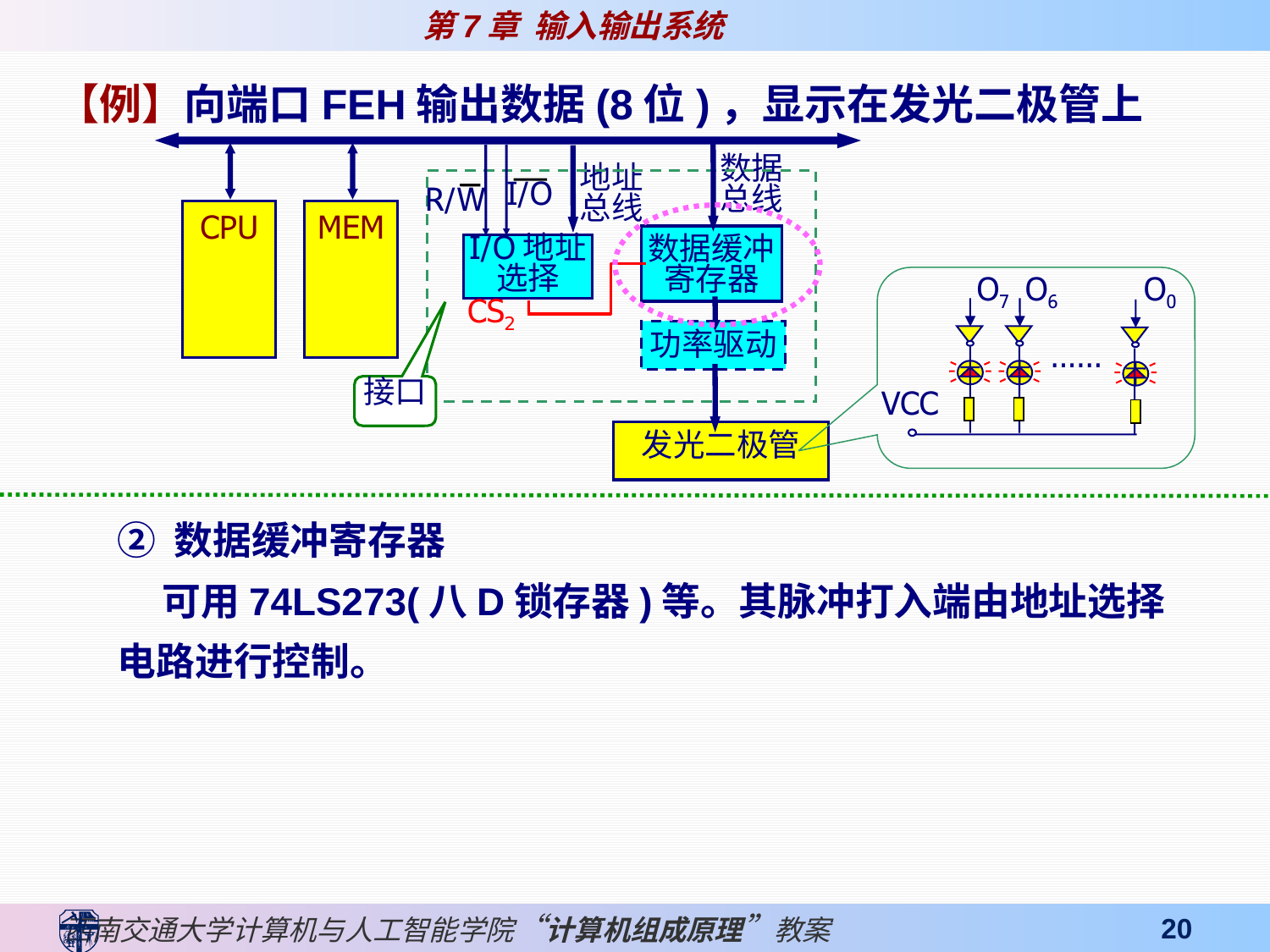

【例】向端口FEH输出数据(8位)，显示在发光二极管上

数据
总线
地址
总线
I/O

R/W

CPU
MEM
数据缓冲
寄存器
I/O地址
选择

O7
O6
O0

……

VCC

CS2

功率驱动

接口
发光二极管

② 数据缓冲寄存器
    可用74LS273(八D锁存器)等。其脉冲打入端由地址选择电路进行控制。